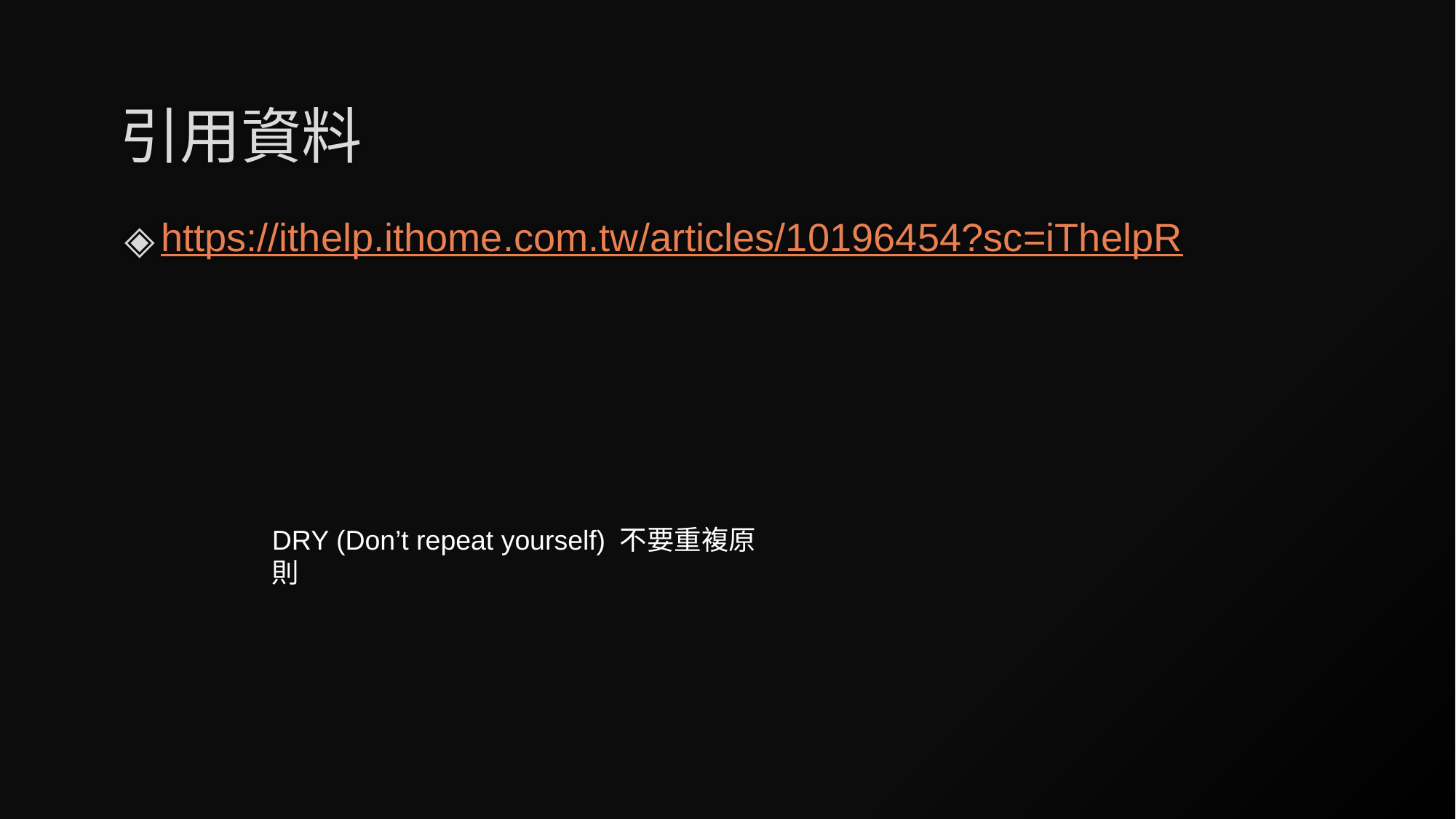

# 引用資料
https://ithelp.ithome.com.tw/articles/10196454?sc=iThelpR
DRY (Don’t repeat yourself) 不要重複原則